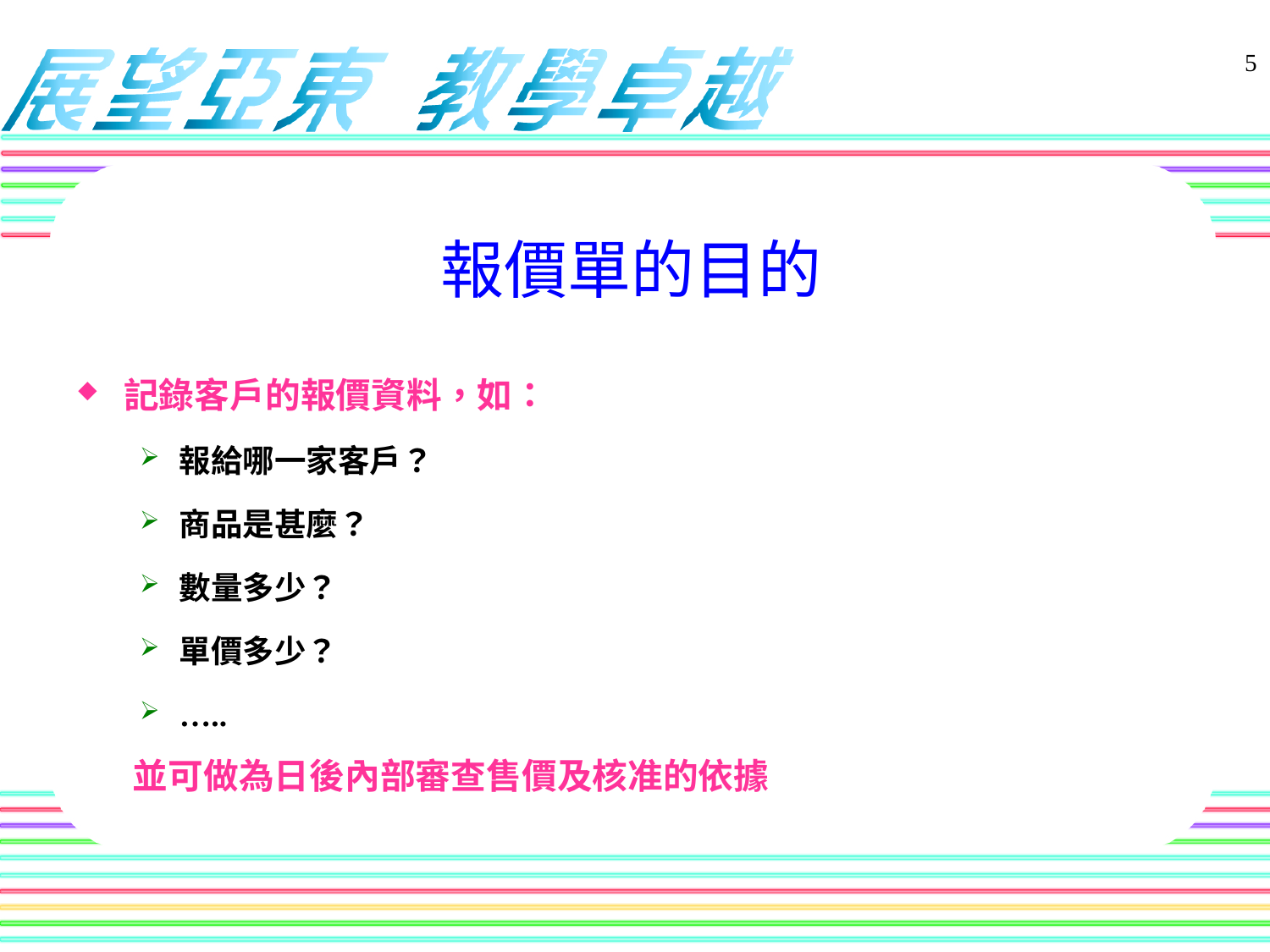

5
# 報價單的目的
記錄客戶的報價資料，如：
報給哪一家客戶？
商品是甚麼？
數量多少？
單價多少？
…..
      並可做為日後內部審查售價及核准的依據